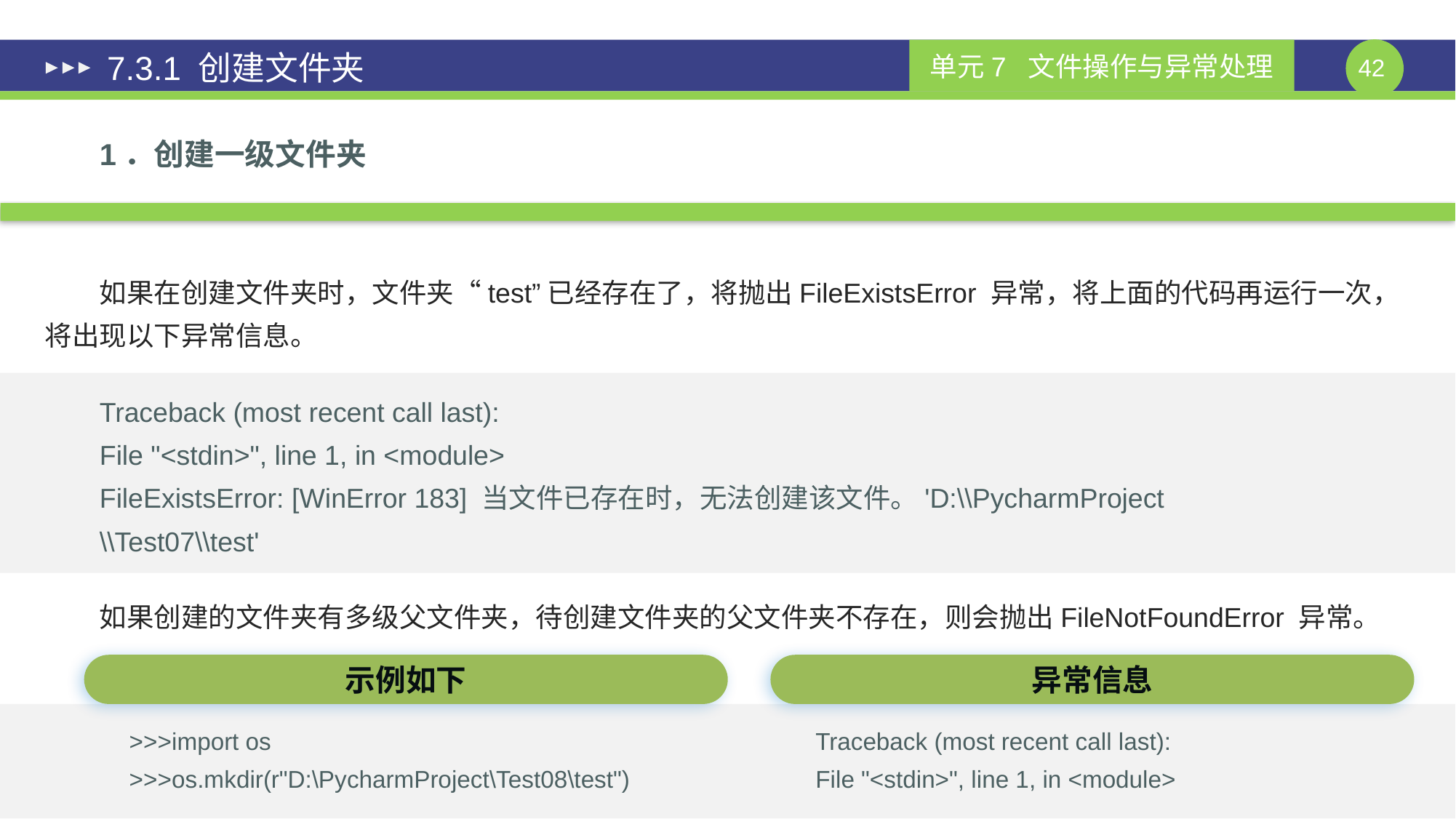

# 7.3.1 创建文件夹
1．创建一级文件夹

如果在创建文件夹时，文件夹“test”已经存在了，将抛出FileExistsError 异常，将上面的代码再运行一次，将出现以下异常信息。

Traceback (most recent call last):
File "<stdin>", line 1, in <module>
FileExistsError: [WinError 183] 当文件已存在时，无法创建该文件。'D:\\PycharmProject
\\Test07\\test'

如果创建的文件夹有多级父文件夹，待创建文件夹的父文件夹不存在，则会抛出FileNotFoundError 异常。

示例如下
异常信息

>>>import os
>>>os.mkdir(r"D:\PycharmProject\Test08\test")
Traceback (most recent call last):
File "<stdin>", line 1, in <module>